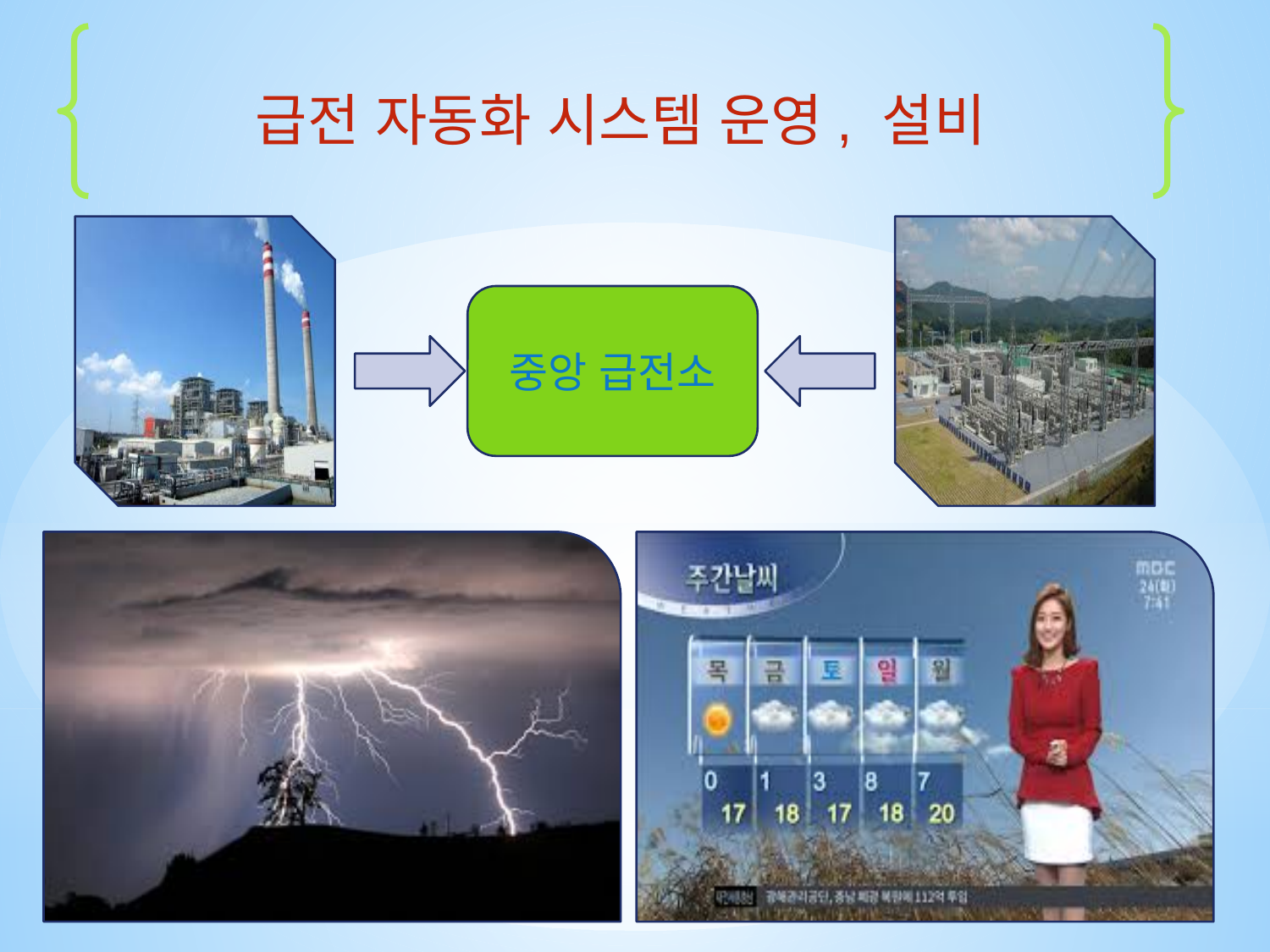

급전 자동화 시스템 운영, 설비

중앙 급전소